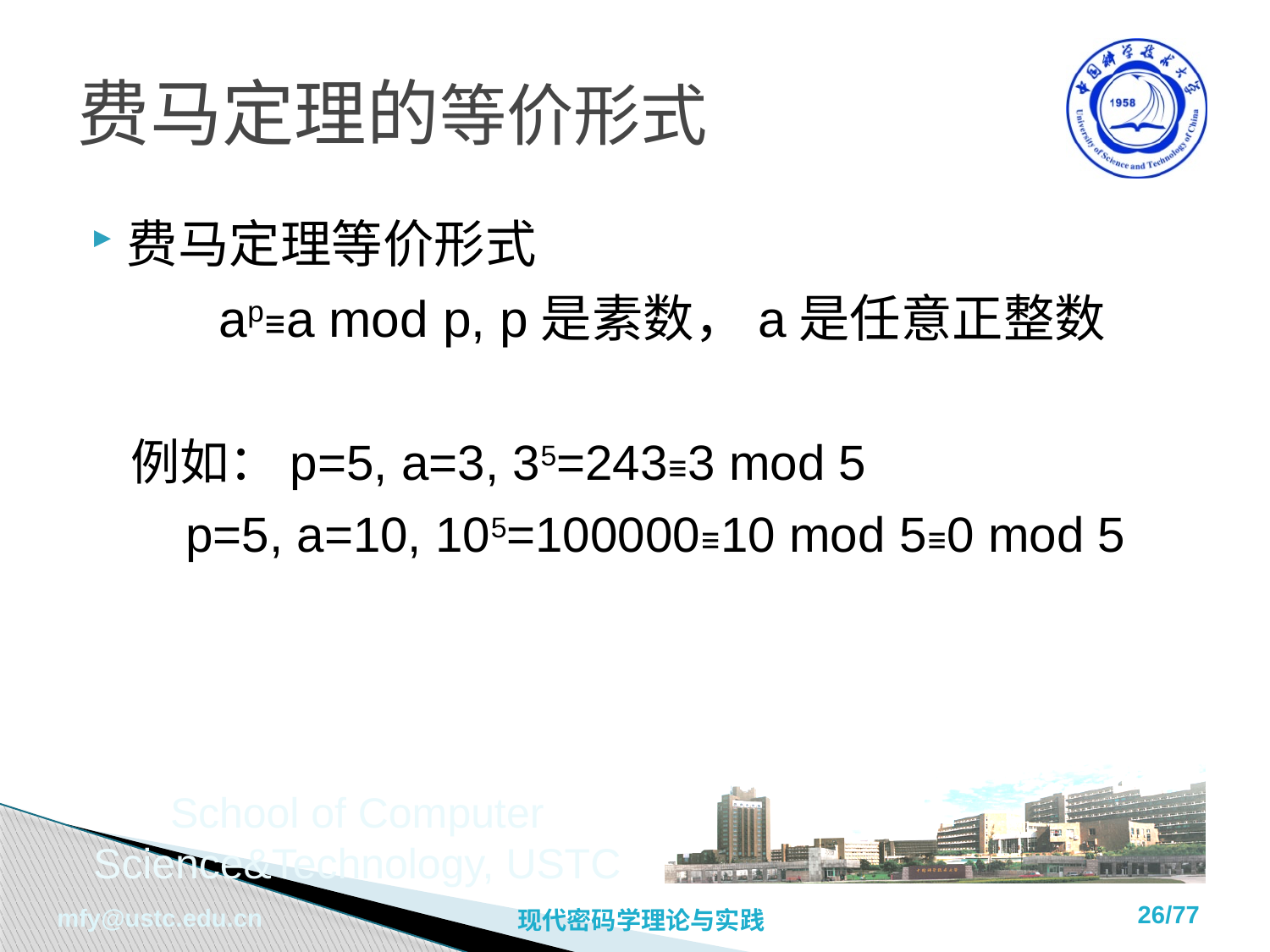

# 费马定理的等价形式
费马定理等价形式
         ap≡a mod p, p是素数，a是任意正整数

例如：p=5, a=3, 35=243≡3 mod 5
    p=5, a=10, 105=100000≡10 mod 5≡0 mod 5